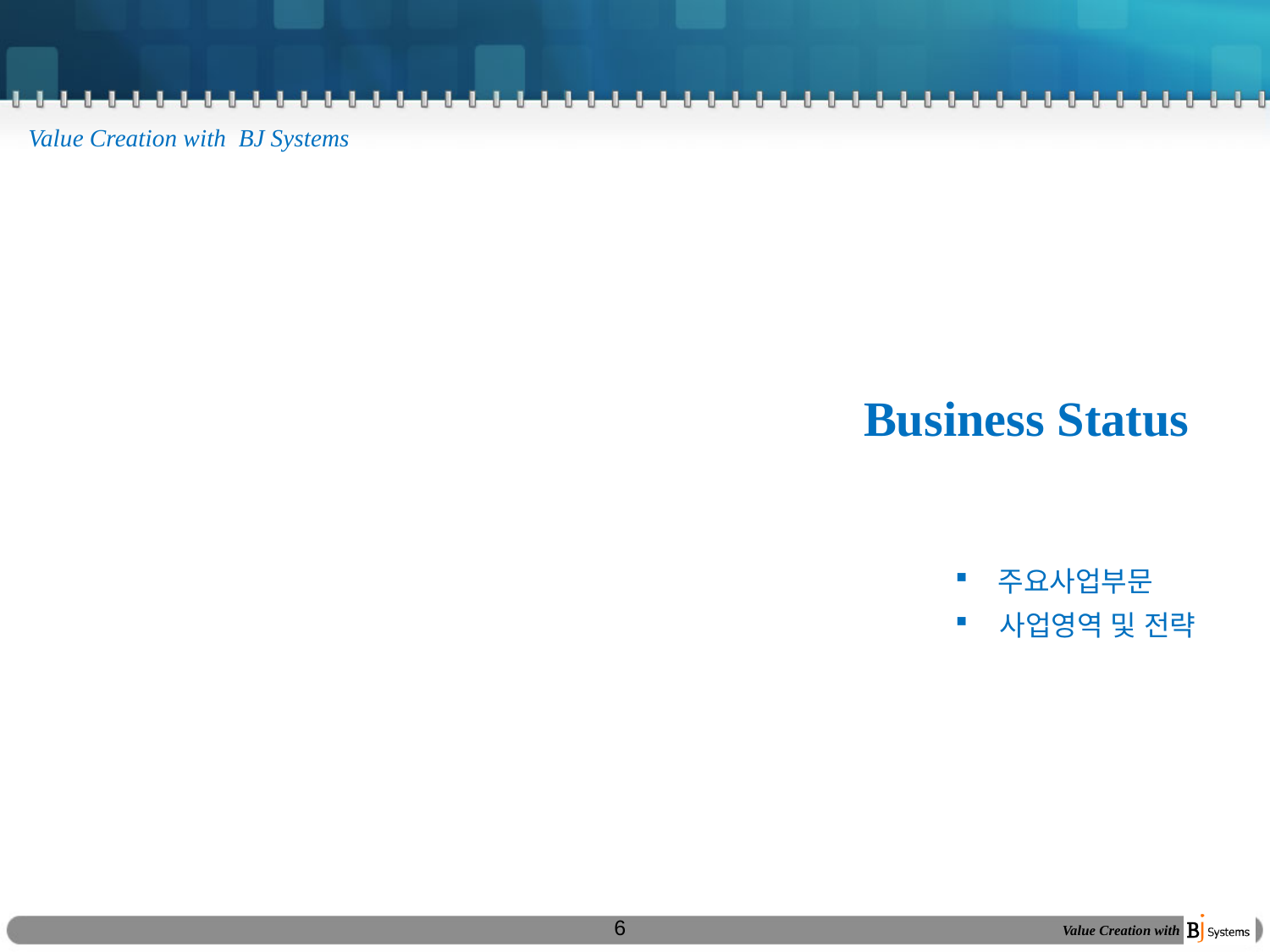

Value Creation with  BJ Systems
Business Status
 주요사업부문
 사업영역 및 전략